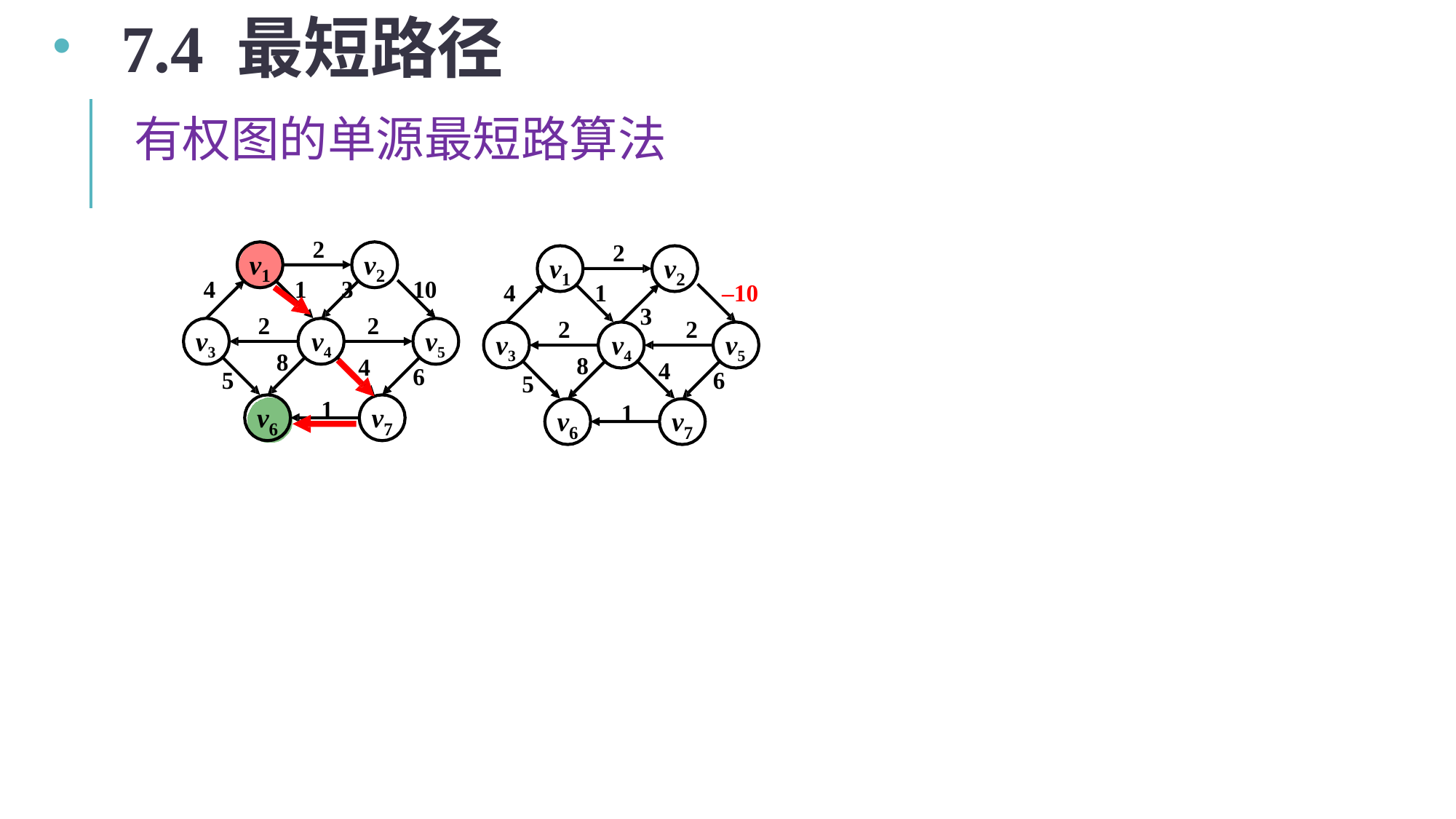

7.4 最短路径
有权图的单源最短路算法
2
2

v
v
v
v

1
2

1
2
4
1	3
10
4
1
–10

3
2
2
2
2

v3
v4

1
v5
v3
v4

1
v5

8
8
4
4

6
6
5
5

v
v
v
v

6
7

6
7